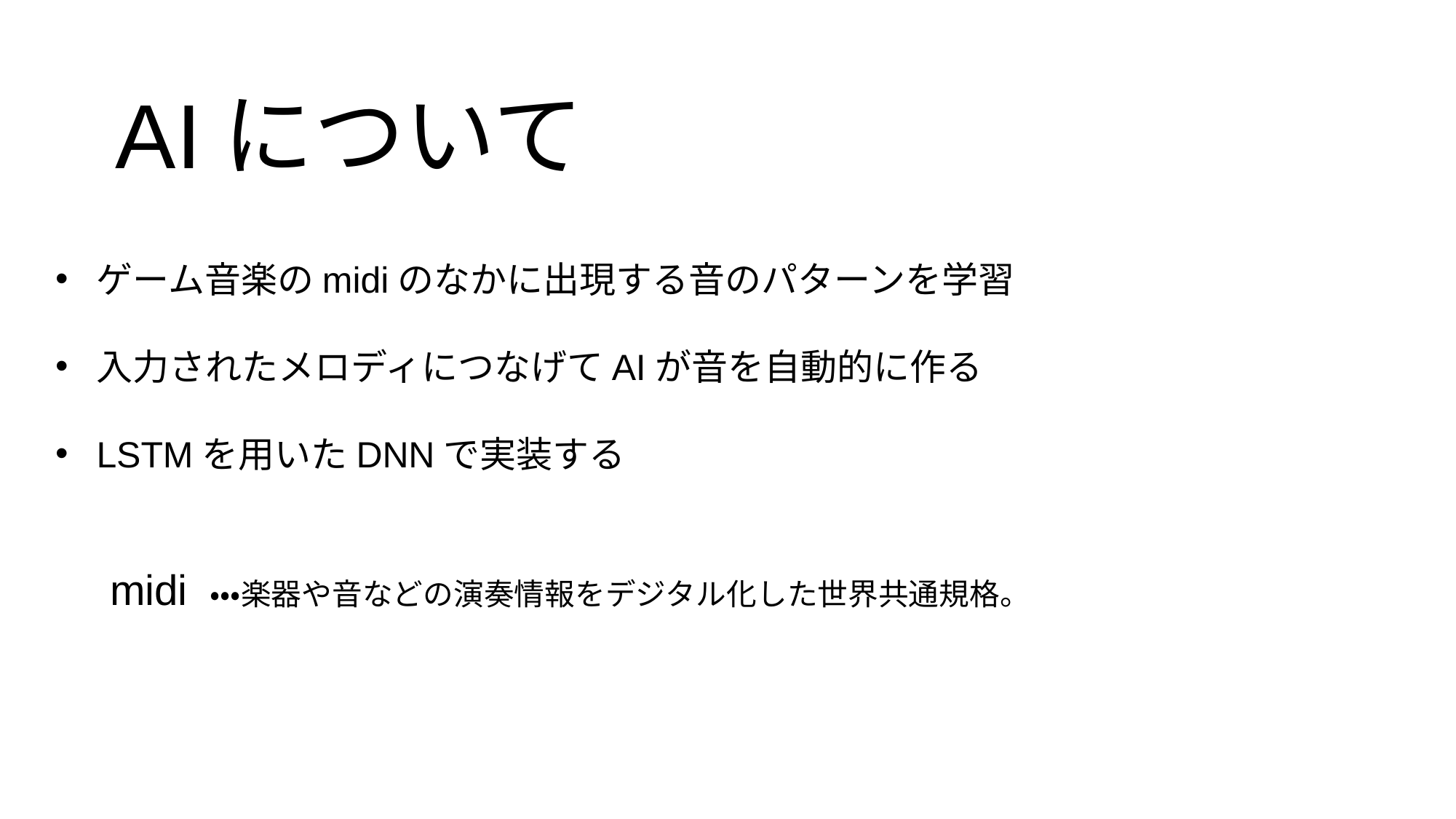

# AIについて
ゲーム音楽のmidiのなかに出現する音のパターンを学習

入力されたメロディにつなげてAIが音を自動的に作る

LSTMを用いたDNNで実装する

midi ・・・楽器や音などの演奏情報をデジタル化した世界共通規格。